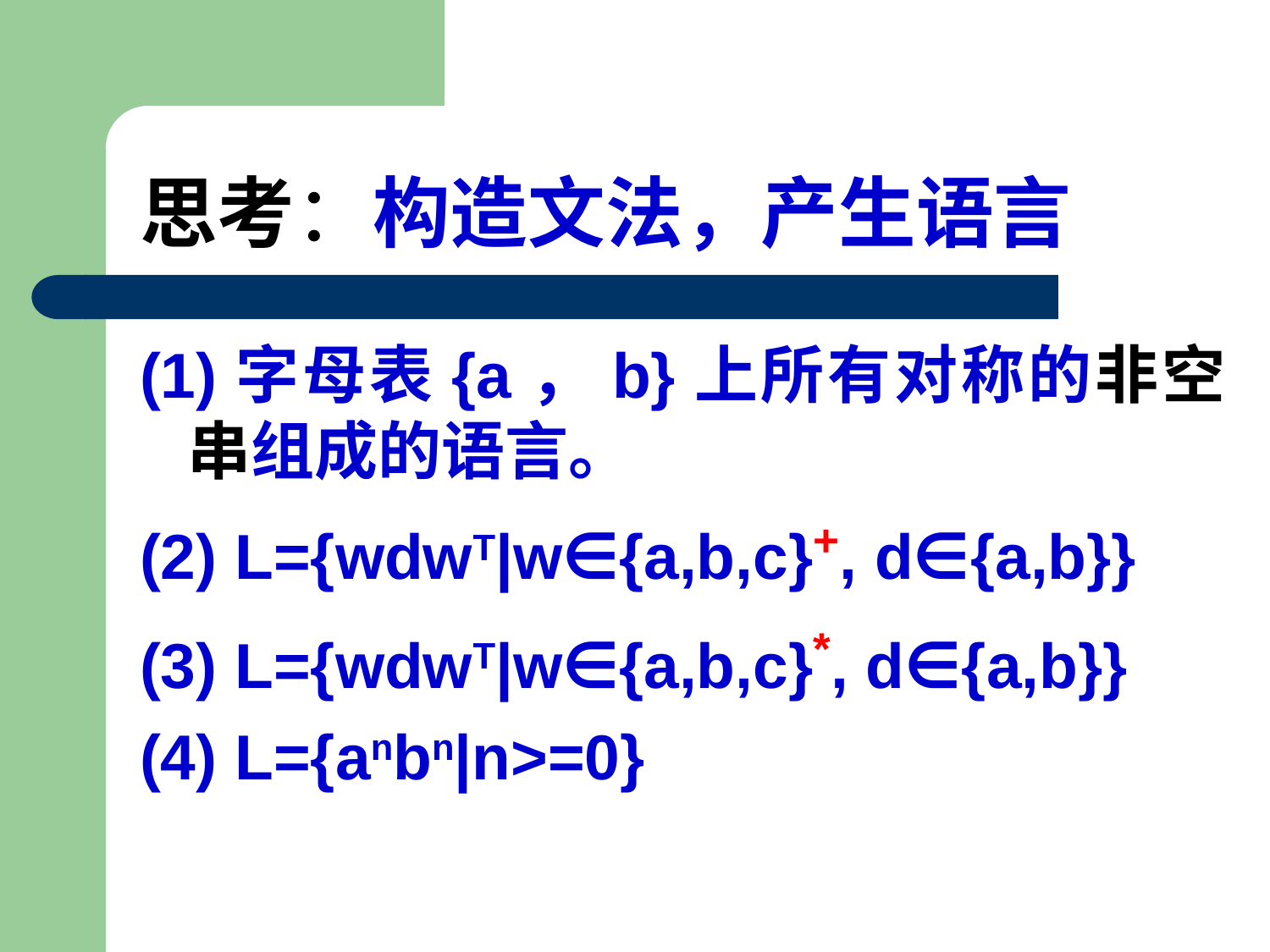

# 思考：构造文法，产生语言
(1)字母表{a，b}上所有对称的非空串组成的语言。
(2) L={wdwT|w∈{a,b,c}+, d∈{a,b}}
(3) L={wdwT|w∈{a,b,c}*, d∈{a,b}}
(4) L={anbn|n>=0}